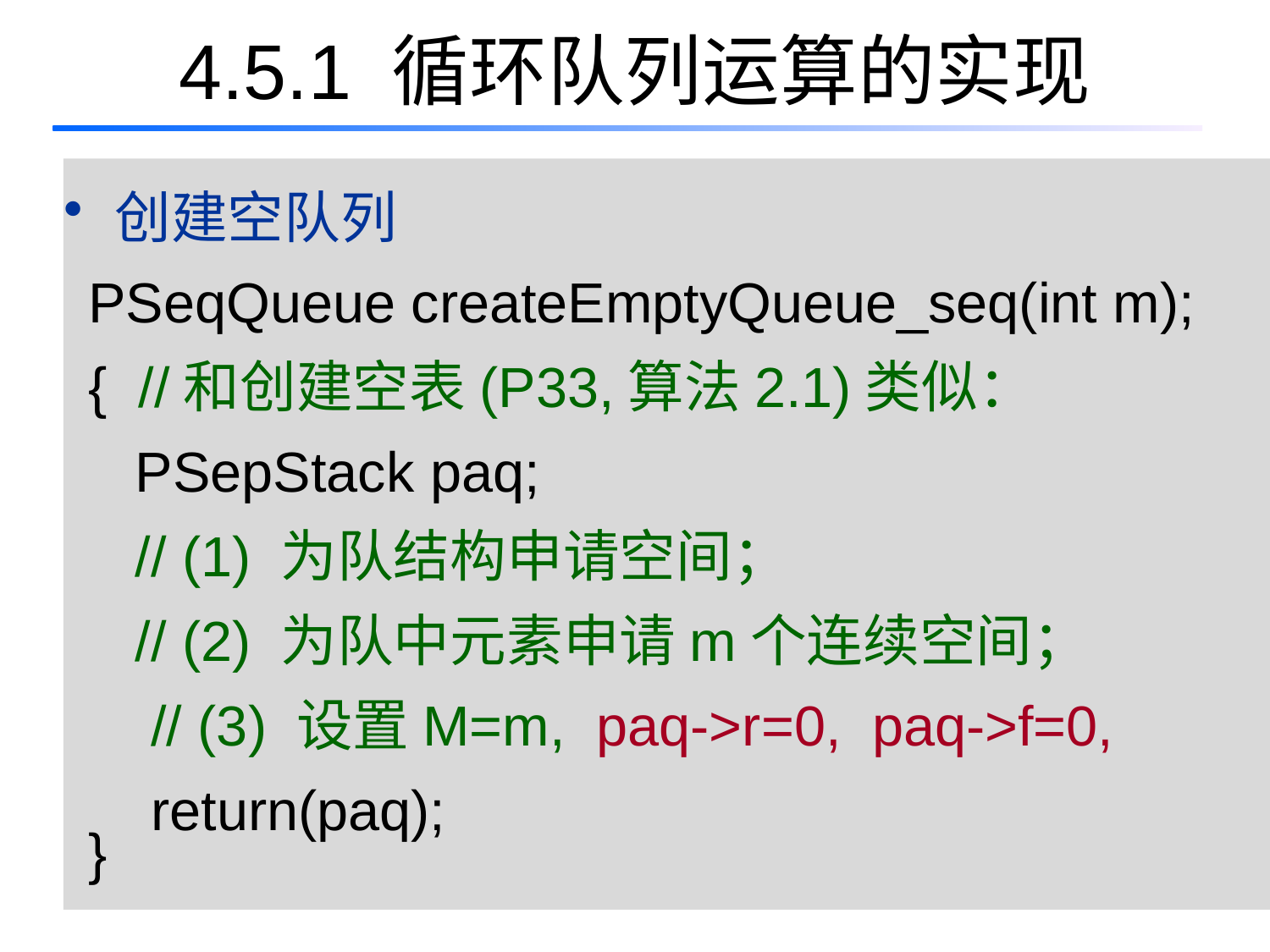

# 4.5.1 循环队列运算的实现

 创建空队列
PSeqQueue createEmptyQueue_seq(int m);
{  //和创建空表(P33,算法2.1)类似：
   PSepStack paq;
   // (1) 为队结构申请空间；
   // (2) 为队中元素申请m个连续空间；
    // (3) 设置M=m,  paq->r=0,  paq->f=0,
    return(paq);
}